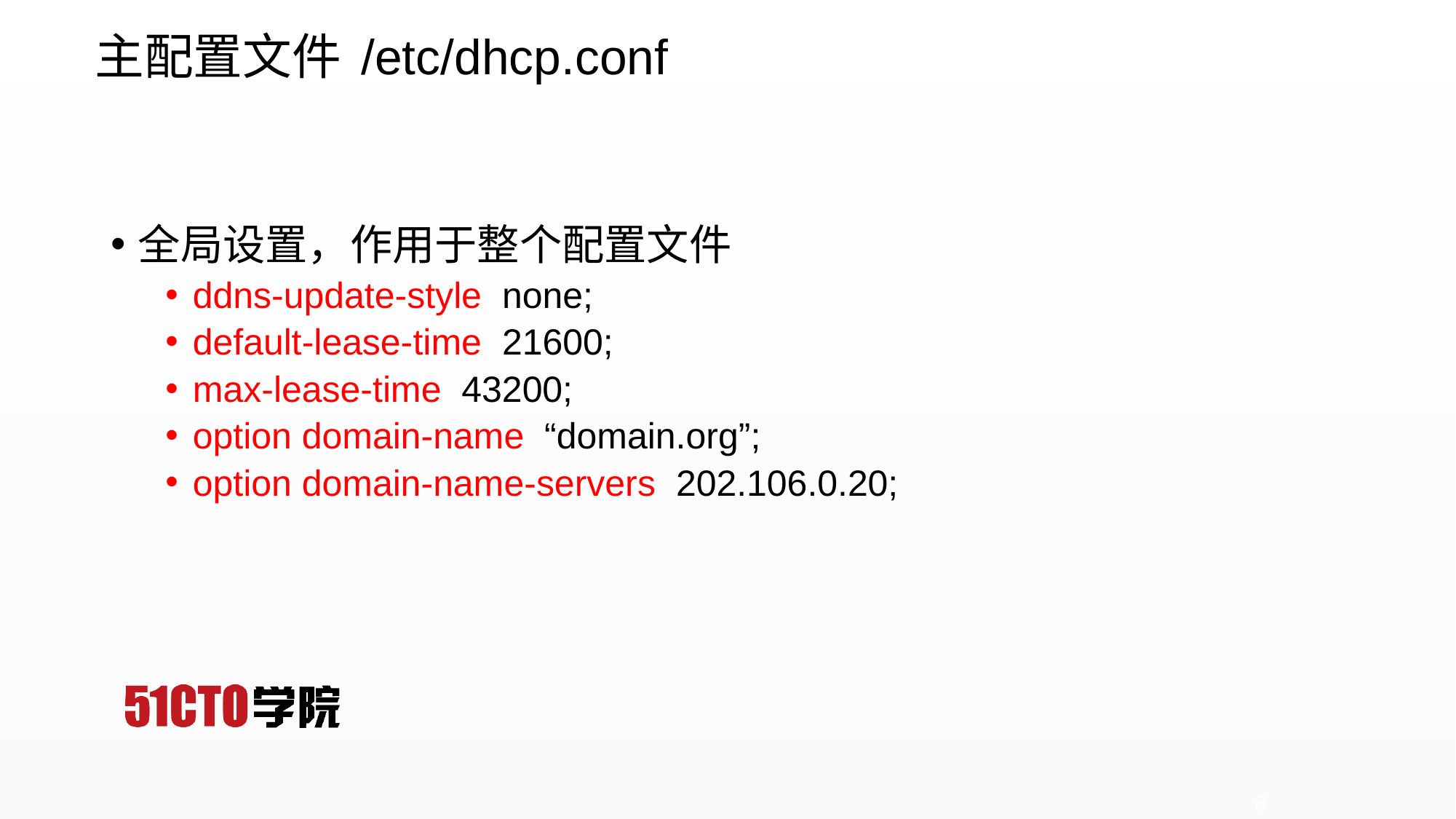

# 主配置文件 /etc/dhcp.conf
全局设置，作用于整个配置文件
ddns-update-style  none;
default-lease-time  21600;
max-lease-time  43200;
option domain-name  “domain.org”;
option domain-name-servers  202.106.0.20;
8